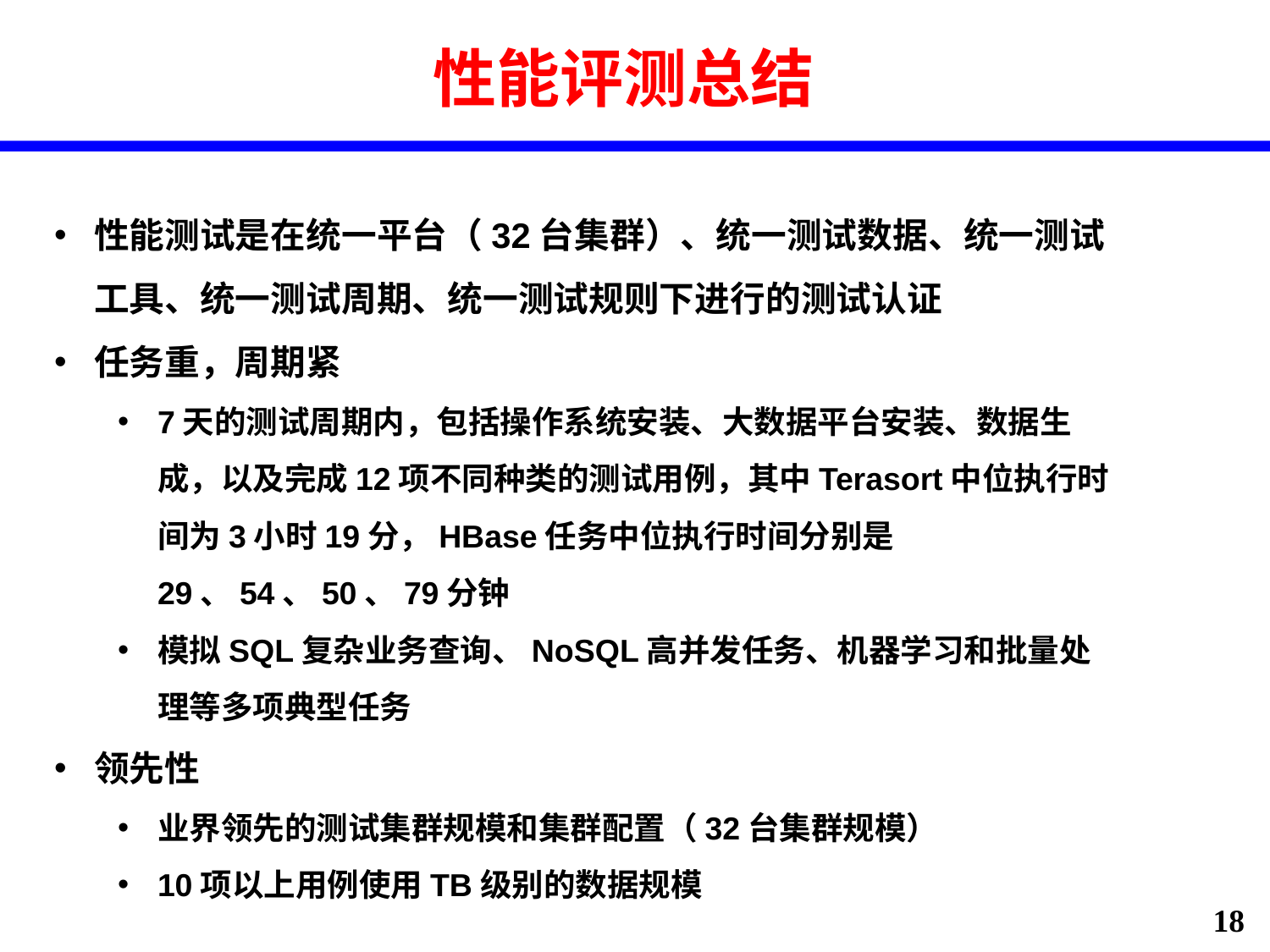

性能评测总结
性能测试是在统一平台（32台集群）、统一测试数据、统一测试工具、统一测试周期、统一测试规则下进行的测试认证
任务重，周期紧
7天的测试周期内，包括操作系统安装、大数据平台安装、数据生成，以及完成12项不同种类的测试用例，其中Terasort中位执行时间为3小时19分，HBase任务中位执行时间分别是29、54、50、79分钟
模拟SQL复杂业务查询、NoSQL高并发任务、机器学习和批量处理等多项典型任务
领先性
业界领先的测试集群规模和集群配置（32台集群规模）
10项以上用例使用TB级别的数据规模